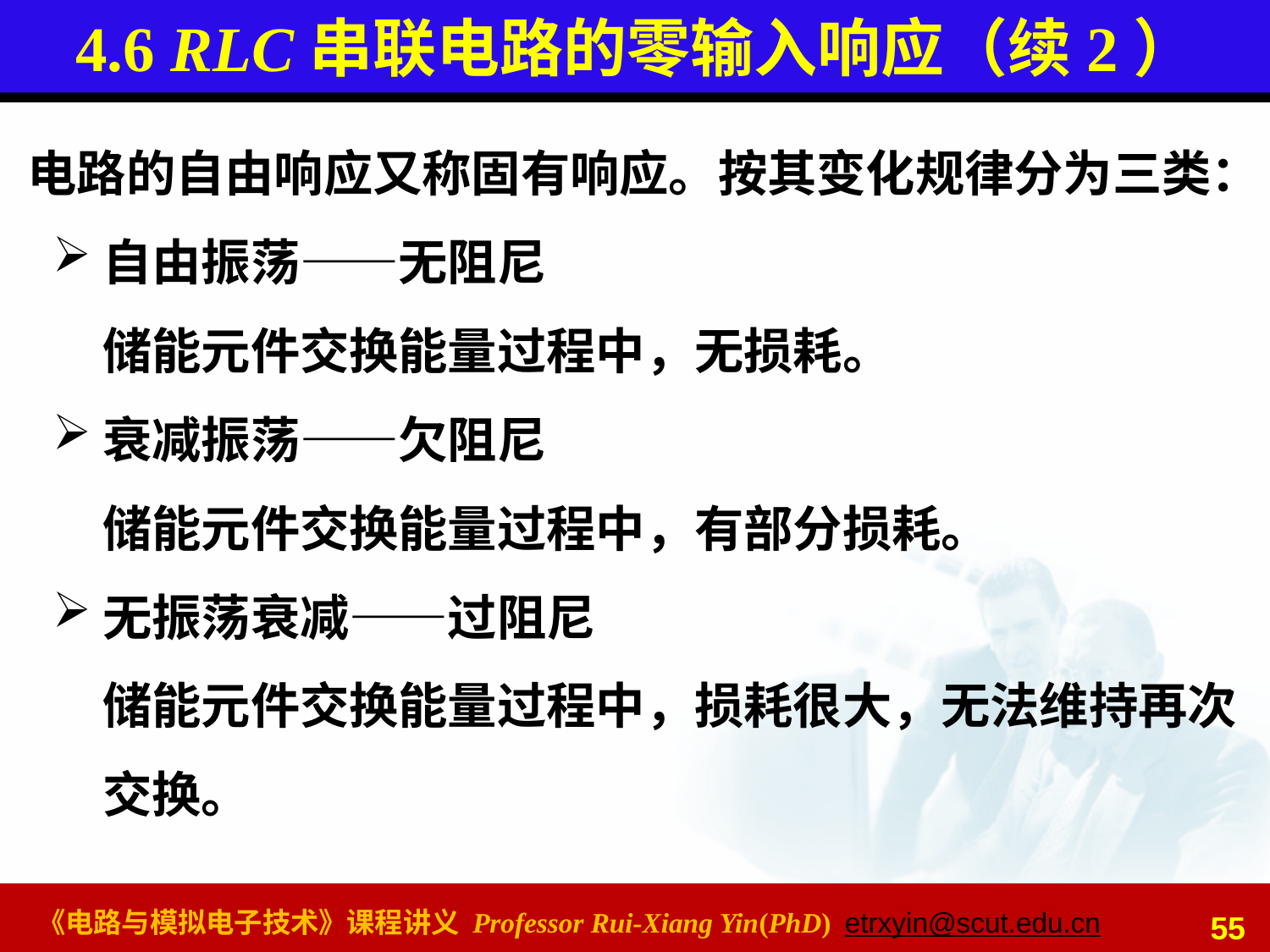

# 4.6 RLC串联电路的零输入响应（续2）
电路的自由响应又称固有响应。按其变化规律分为三类：
自由振荡——无阻尼
储能元件交换能量过程中，无损耗。
衰减振荡——欠阻尼
储能元件交换能量过程中，有部分损耗。
无振荡衰减——过阻尼
储能元件交换能量过程中，损耗很大，无法维持再次交换。

55